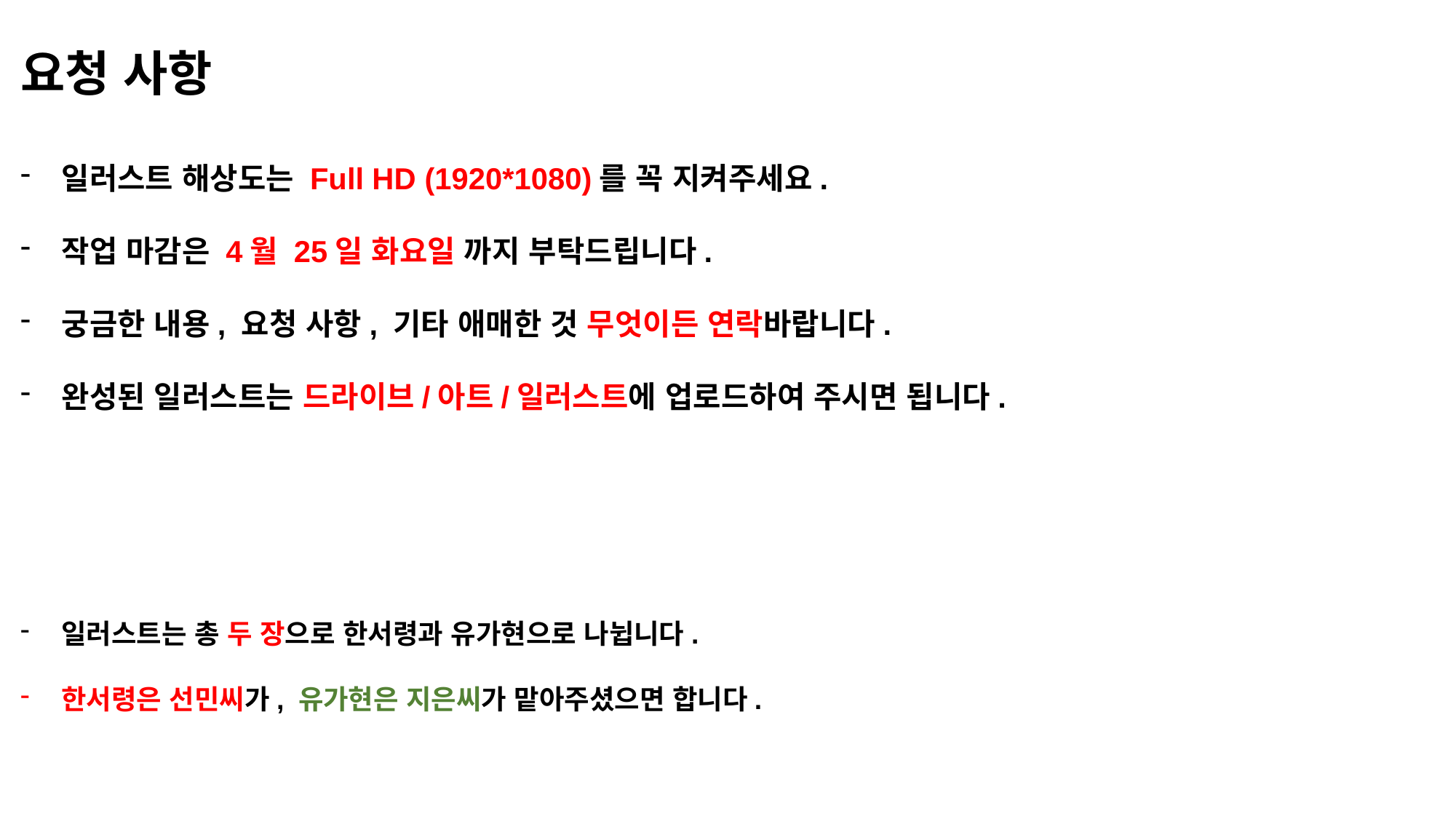

요청 사항

일러스트 해상도는 Full HD (1920*1080)를 꼭 지켜주세요.

작업 마감은 4월 25일 화요일 까지 부탁드립니다.

궁금한 내용, 요청 사항, 기타 애매한 것 무엇이든 연락바랍니다.

완성된 일러스트는 드라이브/아트/일러스트에 업로드하여 주시면 됩니다.
일러스트는 총 두 장으로 한서령과 유가현으로 나뉩니다.

한서령은 선민씨가, 유가현은 지은씨가 맡아주셨으면 합니다.